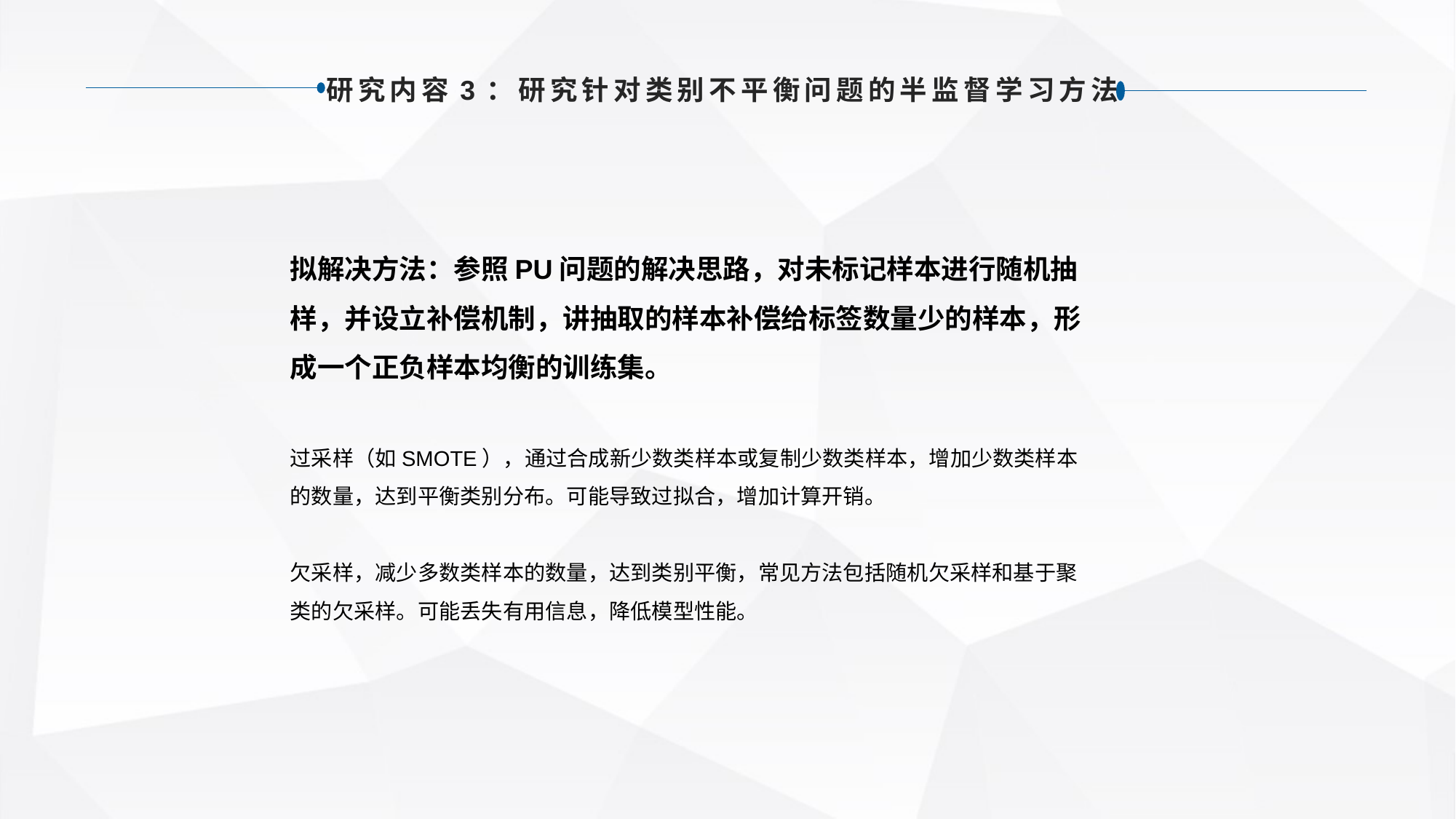

研究内容3：研究针对类别不平衡问题的半监督学习方法

拟解决方法：参照PU问题的解决思路，对未标记样本进行随机抽样，并设立补偿机制，讲抽取的样本补偿给标签数量少的样本，形成一个正负样本均衡的训练集。

过采样（如SMOTE），通过合成新少数类样本或复制少数类样本，增加少数类样本的数量，达到平衡类别分布。可能导致过拟合，增加计算开销。

欠采样，减少多数类样本的数量，达到类别平衡，常见方法包括随机欠采样和基于聚类的欠采样。可能丢失有用信息，降低模型性能。